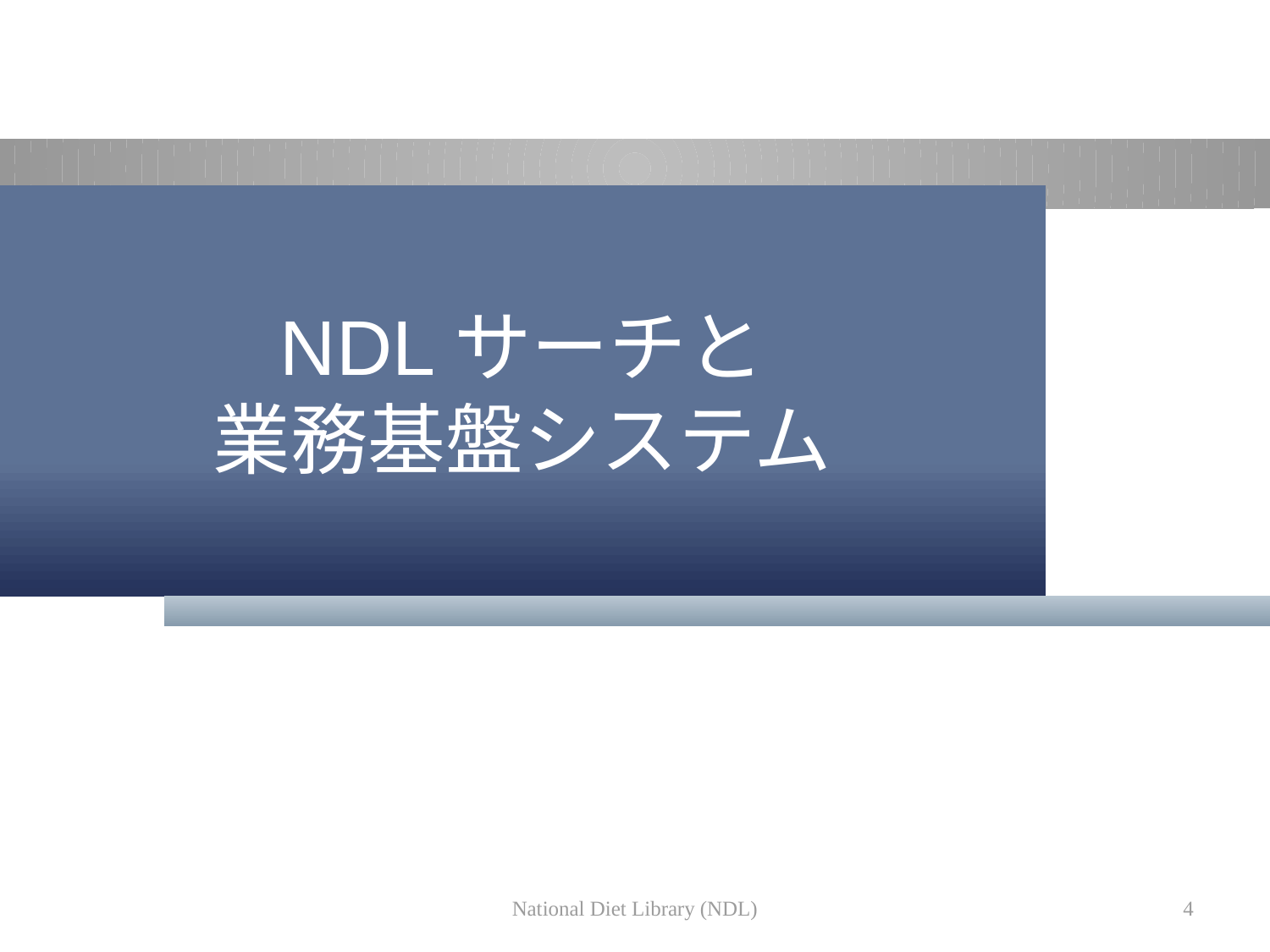

# NDLサーチと 業務基盤システム
National Diet Library (NDL)
4